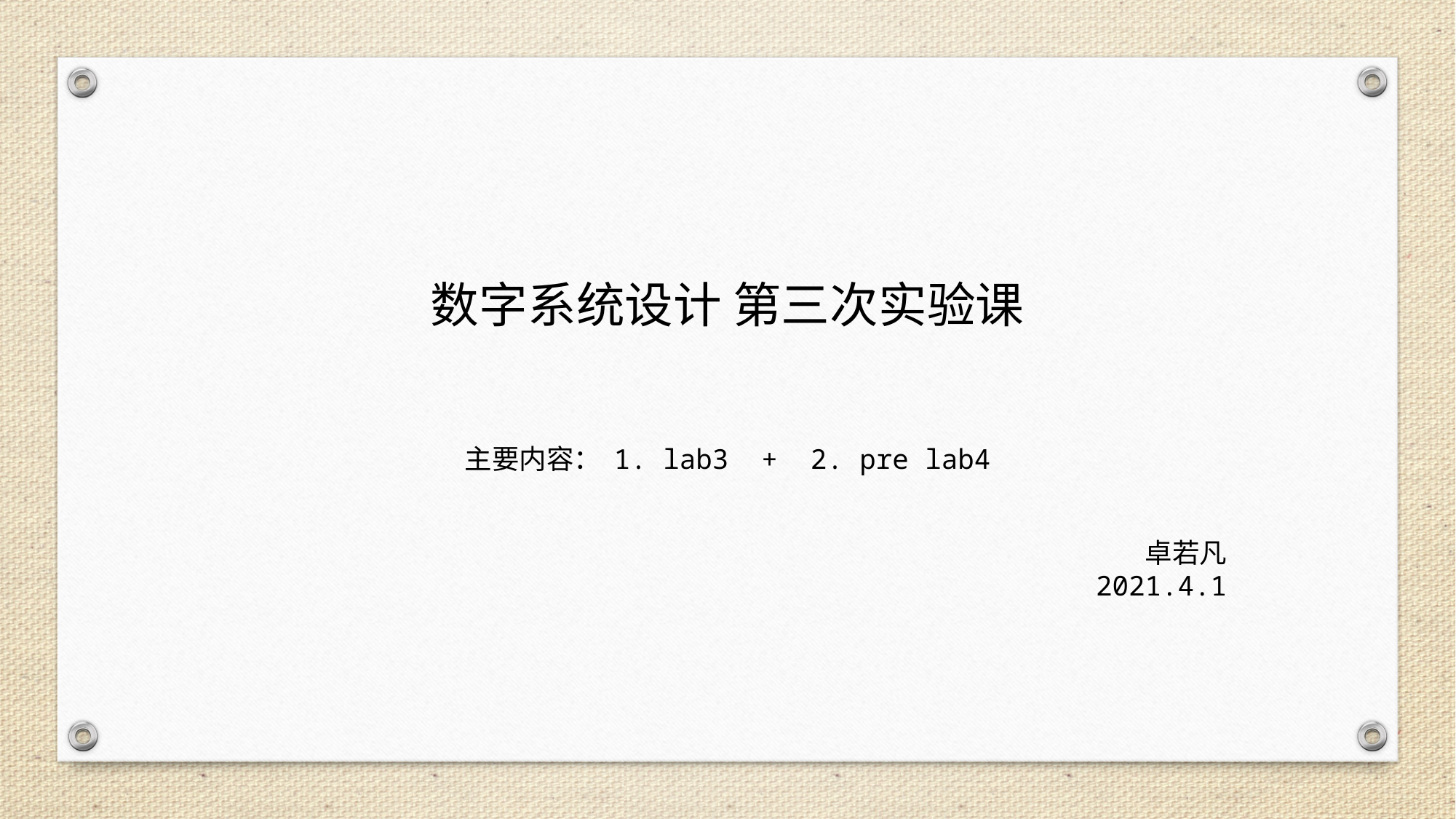

数字系统设计 第三次实验课
主要内容： 1. lab3  +  2. pre lab4
卓若凡
2021.4.1